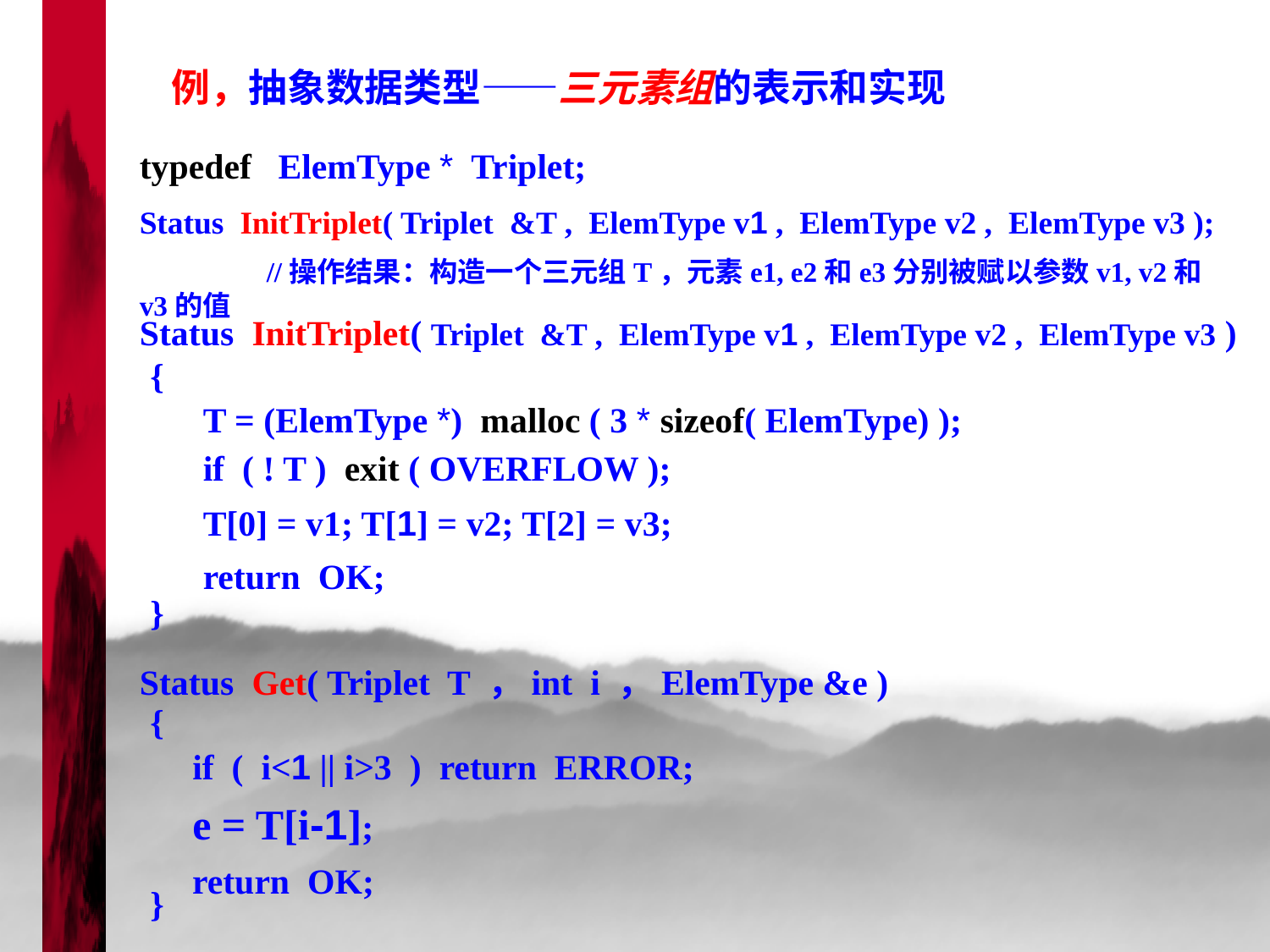

例，抽象数据类型——三元素组的表示和实现
typedef   ElemType *  Triplet;
Status  InitTriplet( Triplet  &T ,  ElemType v1 ,  ElemType v2 ,  ElemType v3 );
	//操作结果：构造一个三元组T，元素e1, e2和e3分别被赋以参数v1, v2和v3的值
Status  InitTriplet( Triplet  &T ,  ElemType v1 ,  ElemType v2 ,  ElemType v3 )
{
}
T = (ElemType *)  malloc ( 3 * sizeof( ElemType) );
if  ( ! T )  exit ( OVERFLOW );
T[0] = v1; T[1] = v2; T[2] = v3;
return  OK;
Status  Get( Triplet  T ，int  i ，ElemType &e )
{
}
if  (  i<1 || i>3  )  return  ERROR;
e = T[i-1];
return  OK;